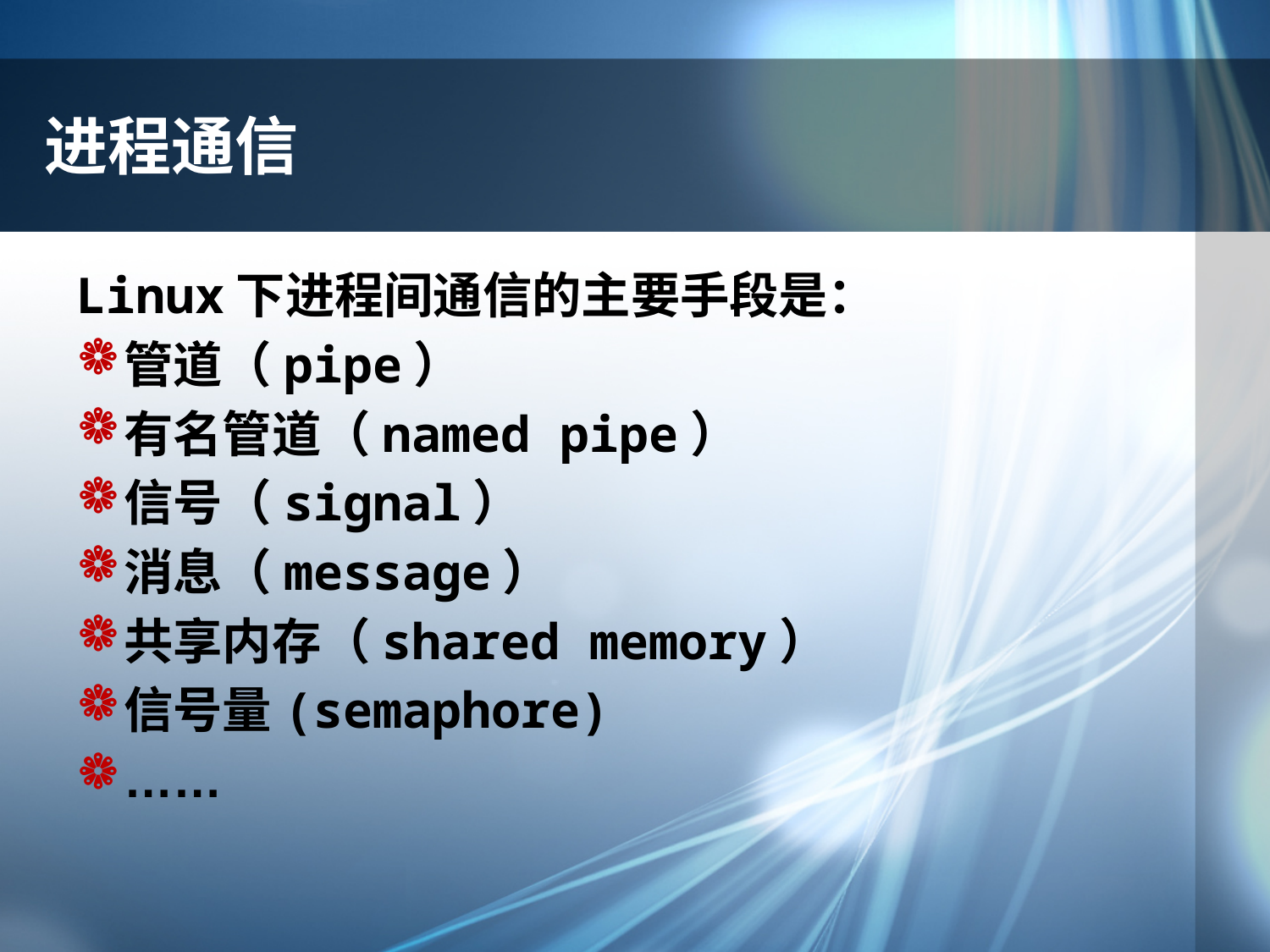

# 进程通信
Linux下进程间通信的主要手段是：
管道（pipe）
有名管道（named pipe）
信号（signal）
消息（message）
共享内存（shared memory）
信号量(semaphore)
……